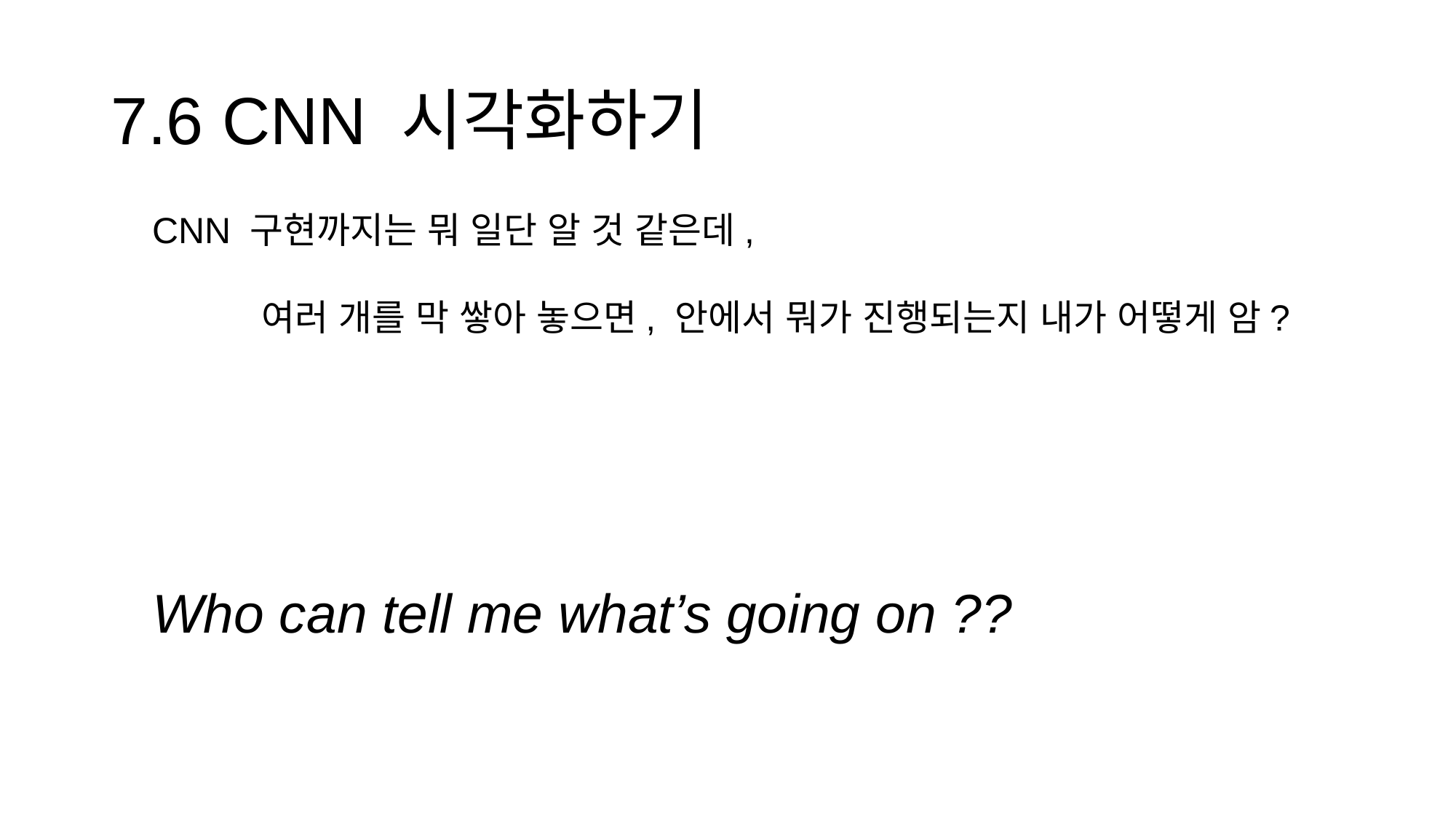

# 7.6 CNN 시각화하기
CNN 구현까지는 뭐 일단 알 것 같은데,

	여러 개를 막 쌓아 놓으면, 안에서 뭐가 진행되는지 내가 어떻게 암?

Who can tell me what’s going on ??